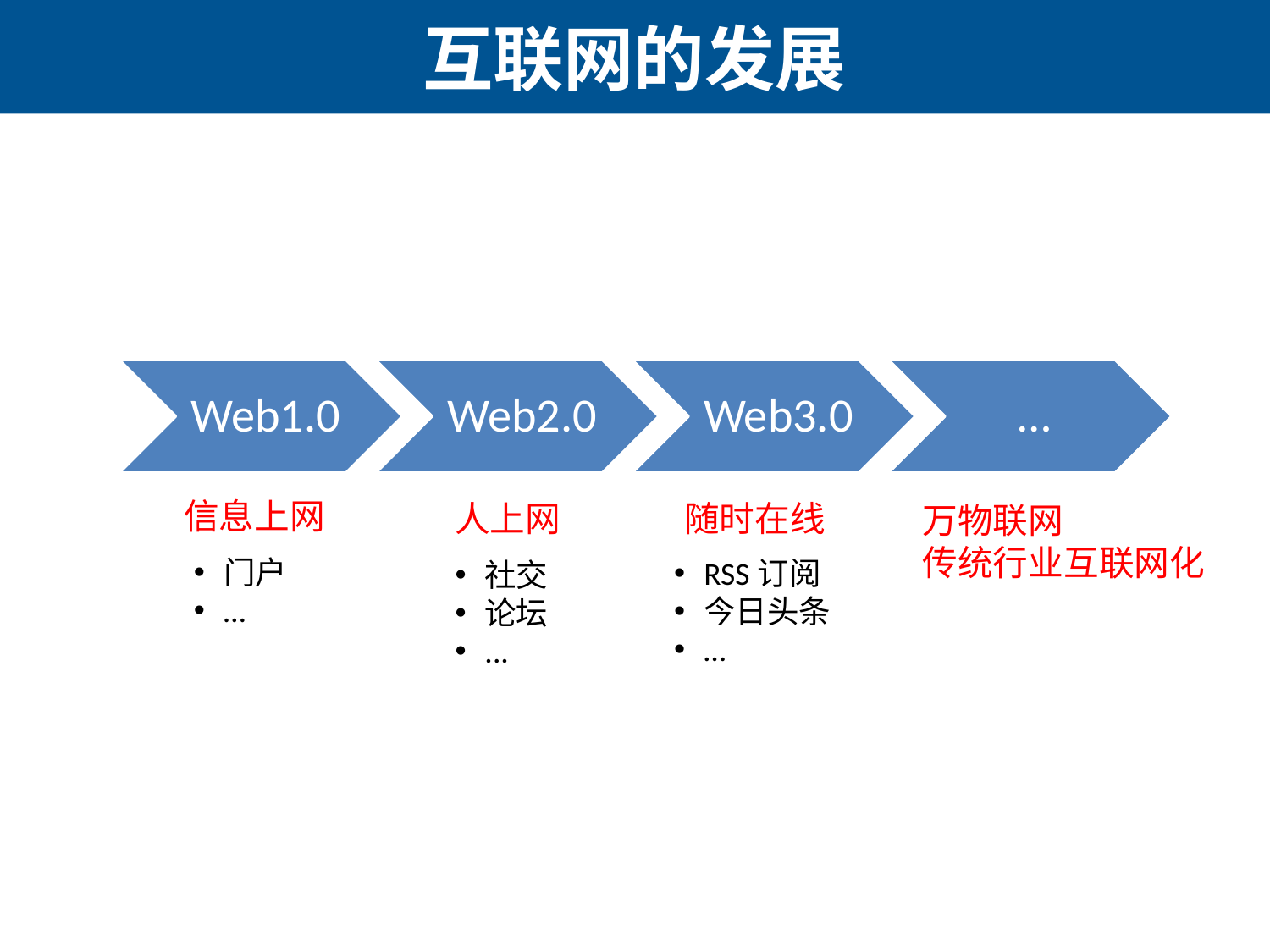

# 互联网的发展
Web1.0
Web2.0
Web3.0
…
信息上网
人上网
随时在线
万物联网
传统行业互联网化
门户
…
RSS订阅
今日头条
…
社交
论坛
...